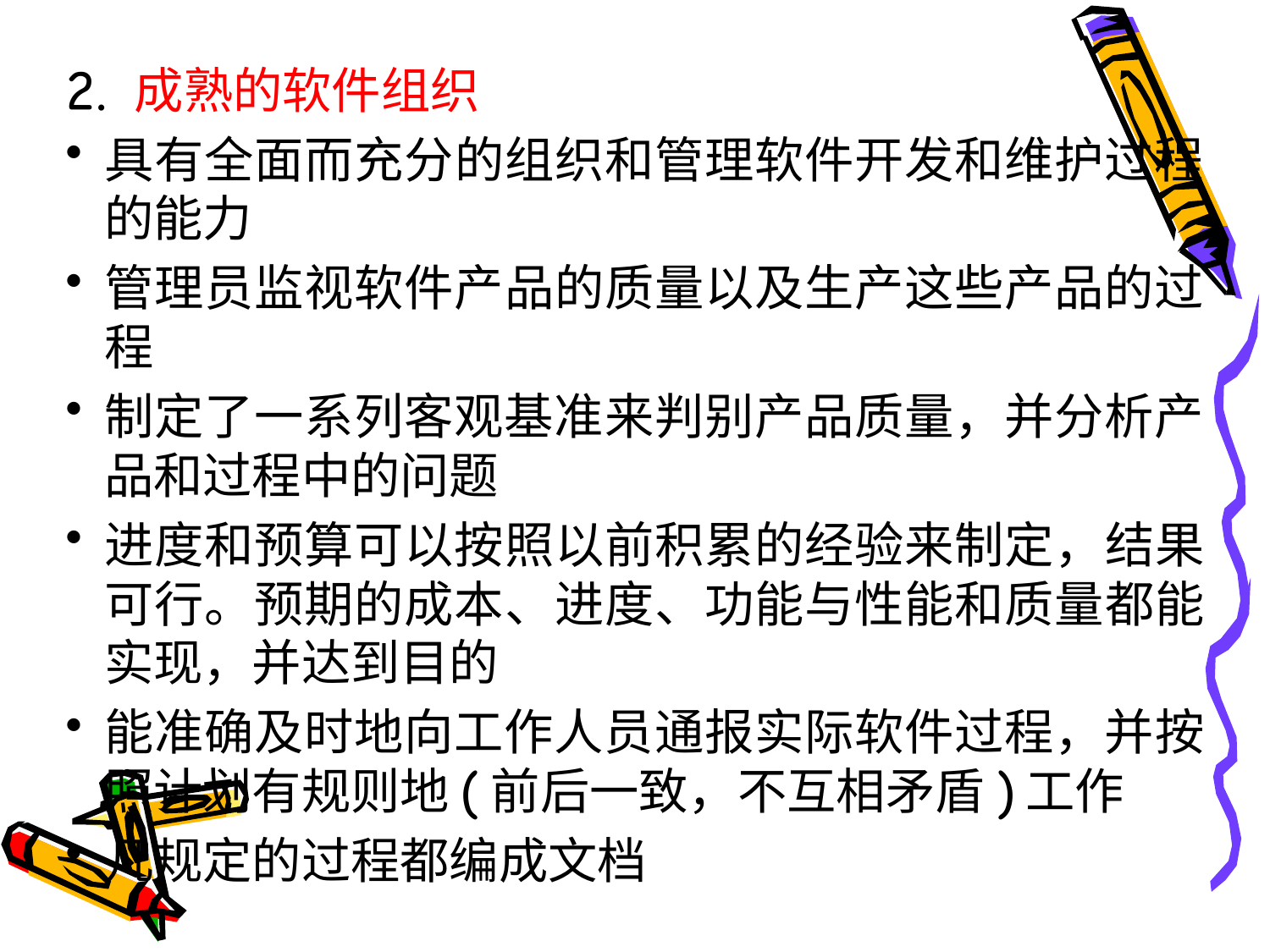

2. 成熟的软件组织
具有全面而充分的组织和管理软件开发和维护过程的能力
管理员监视软件产品的质量以及生产这些产品的过程
制定了一系列客观基准来判别产品质量，并分析产品和过程中的问题
进度和预算可以按照以前积累的经验来制定，结果可行。预期的成本、进度、功能与性能和质量都能实现，并达到目的
能准确及时地向工作人员通报实际软件过程，并按照计划有规则地(前后一致，不互相矛盾)工作
凡规定的过程都编成文档